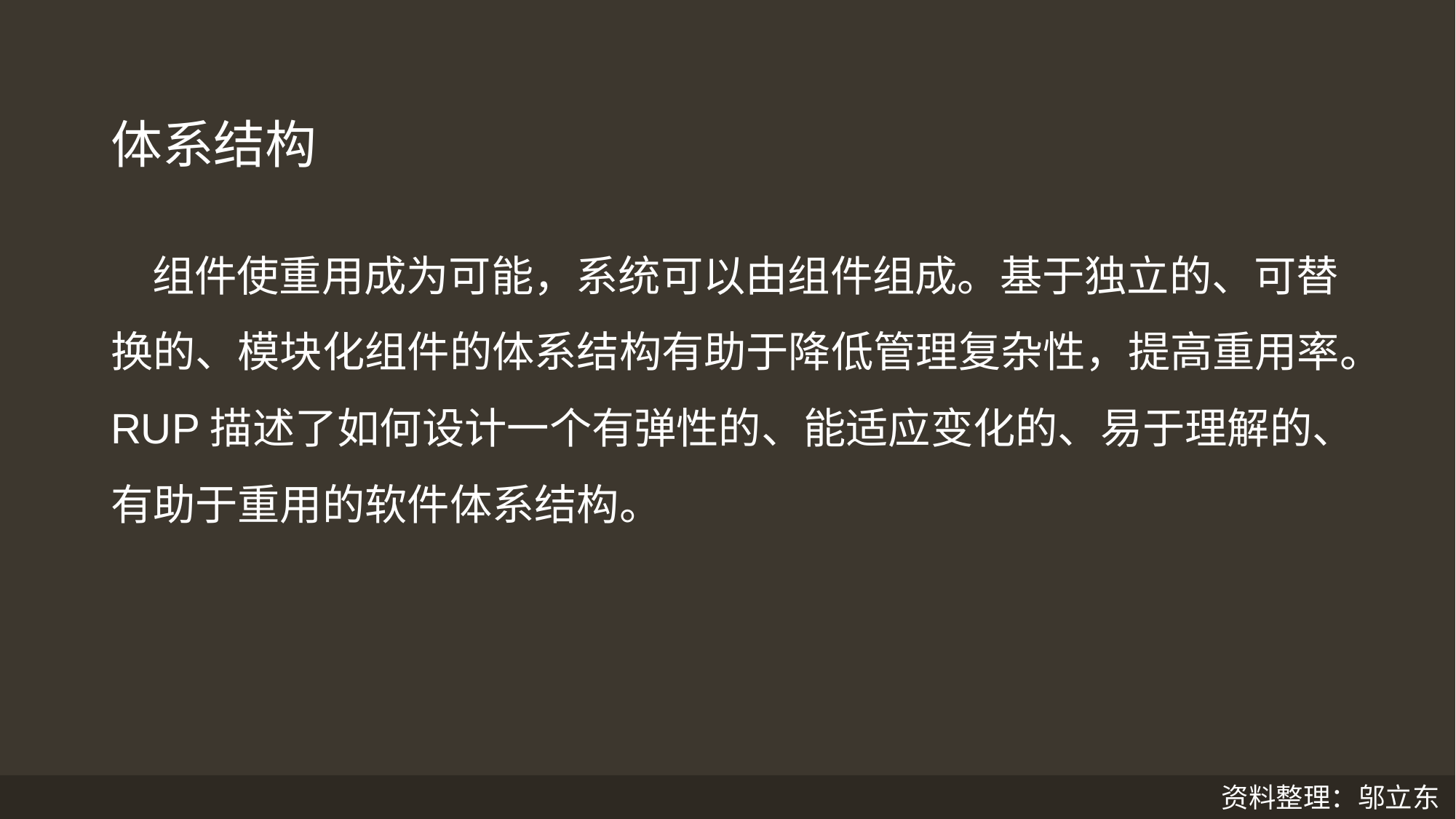

# 体系结构
    组件使重用成为可能，系统可以由组件组成。基于独立的、可替换的、模块化组件的体系结构有助于降低管理复杂性，提高重用率。RUP描述了如何设计一个有弹性的、能适应变化的、易于理解的、有助于重用的软件体系结构。
资料整理：邬立东